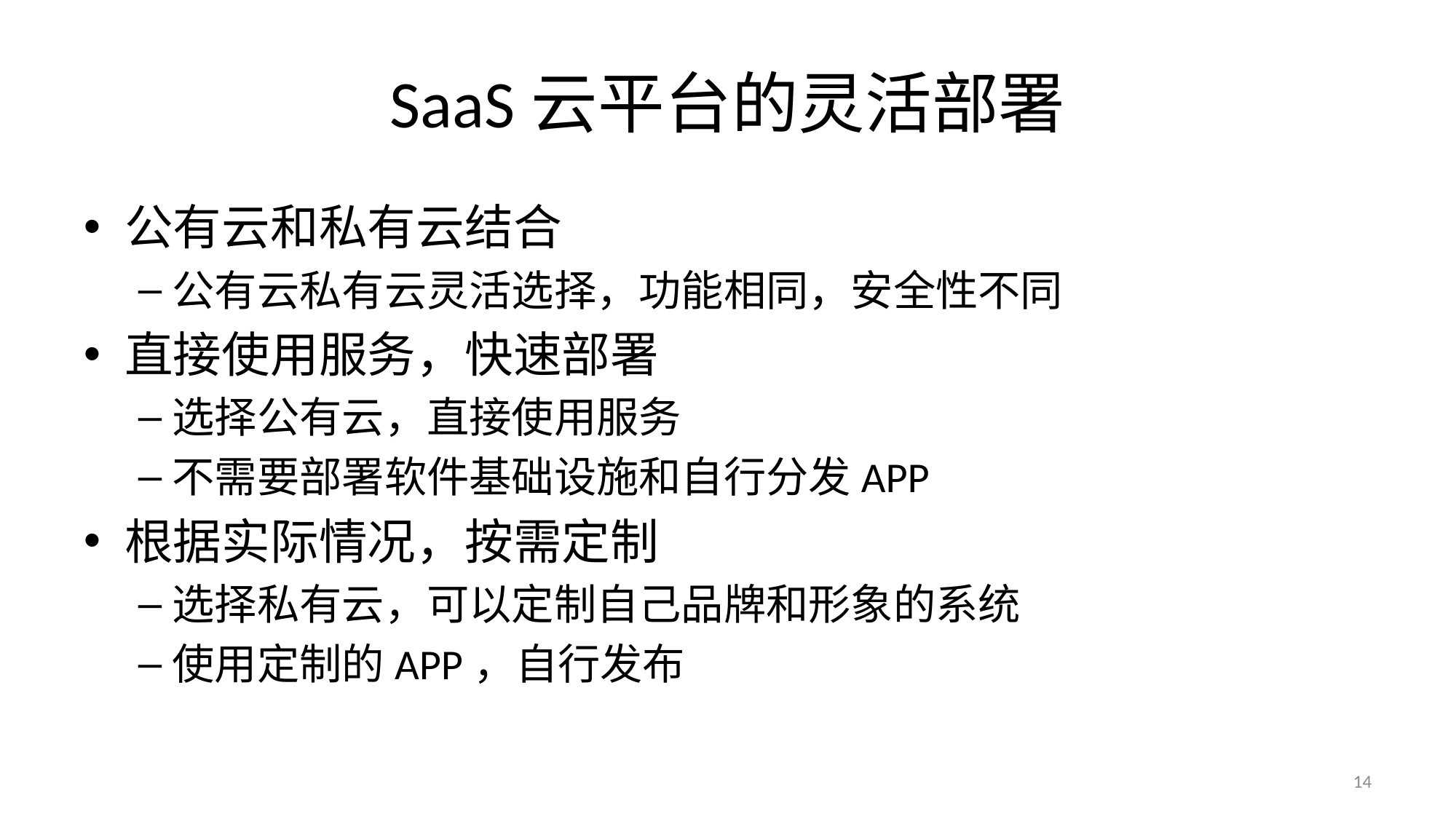

# SaaS云平台的灵活部署
公有云和私有云结合
公有云私有云灵活选择，功能相同，安全性不同
直接使用服务，快速部署
选择公有云，直接使用服务
不需要部署软件基础设施和自行分发APP
根据实际情况，按需定制
选择私有云，可以定制自己品牌和形象的系统
使用定制的APP，自行发布

14